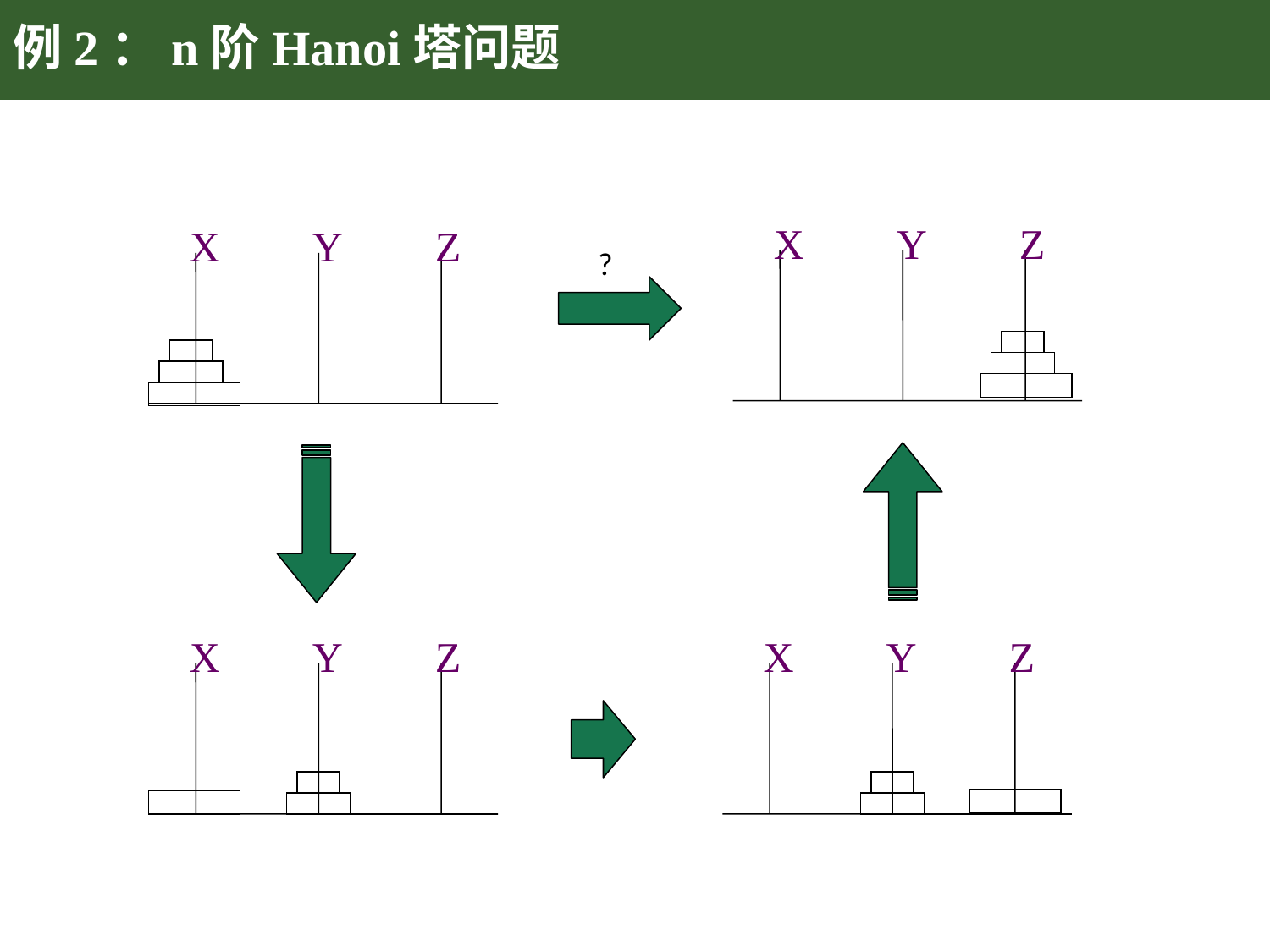

# 例2：n阶Hanoi塔问题
X
Y
Z

X
Y
Z

?

X
Y
Z

X
Y
Z